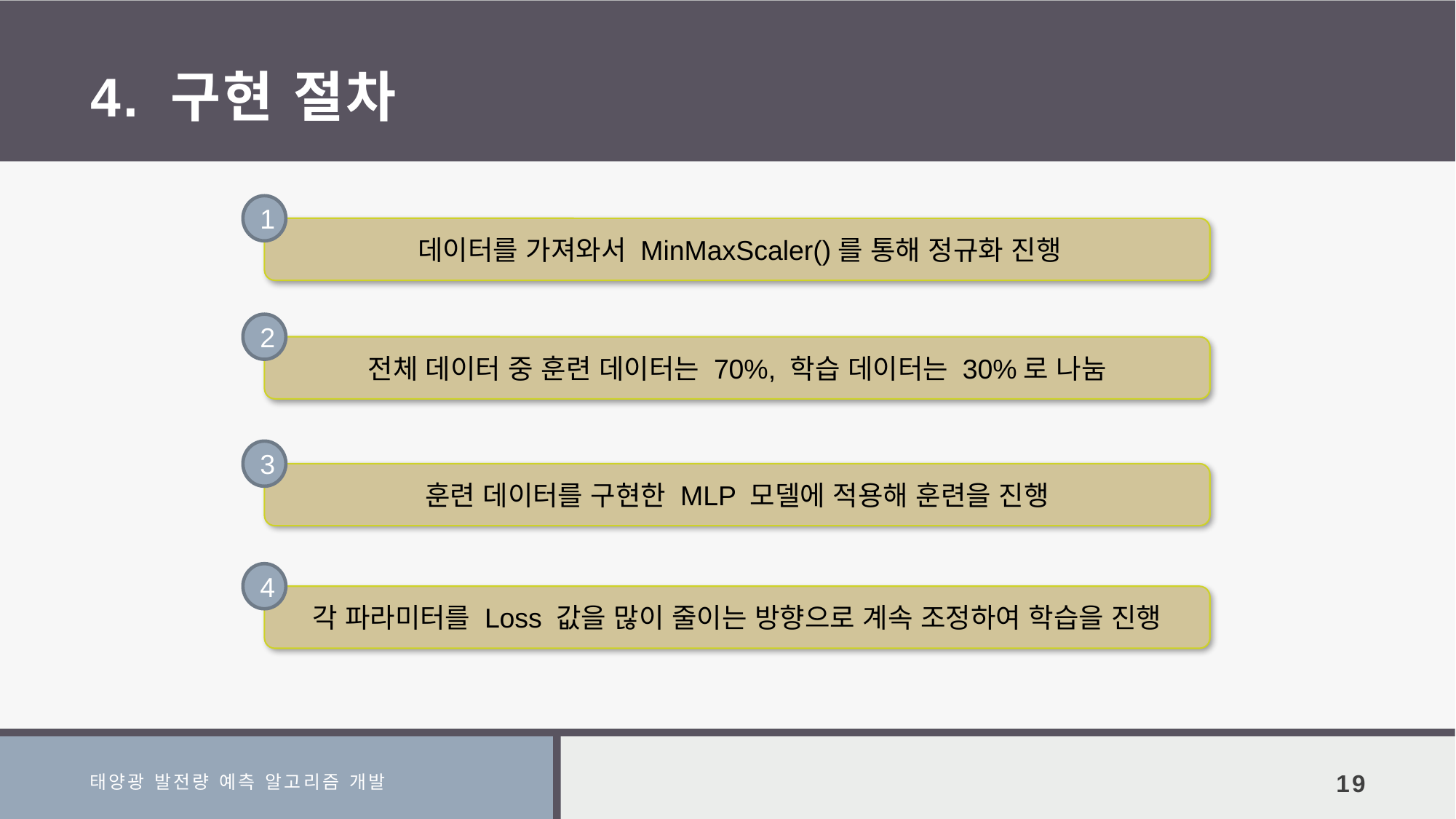

# 4. 구현 절차
1
 데이터를 가져와서 MinMaxScaler()를 통해 정규화 진행
2
전체 데이터 중 훈련 데이터는 70%, 학습 데이터는 30%로 나눔
3
훈련 데이터를 구현한 MLP 모델에 적용해 훈련을 진행
4
각 파라미터를 Loss 값을 많이 줄이는 방향으로 계속 조정하여 학습을 진행
태양광 발전량 예측 알고리즘 개발
19